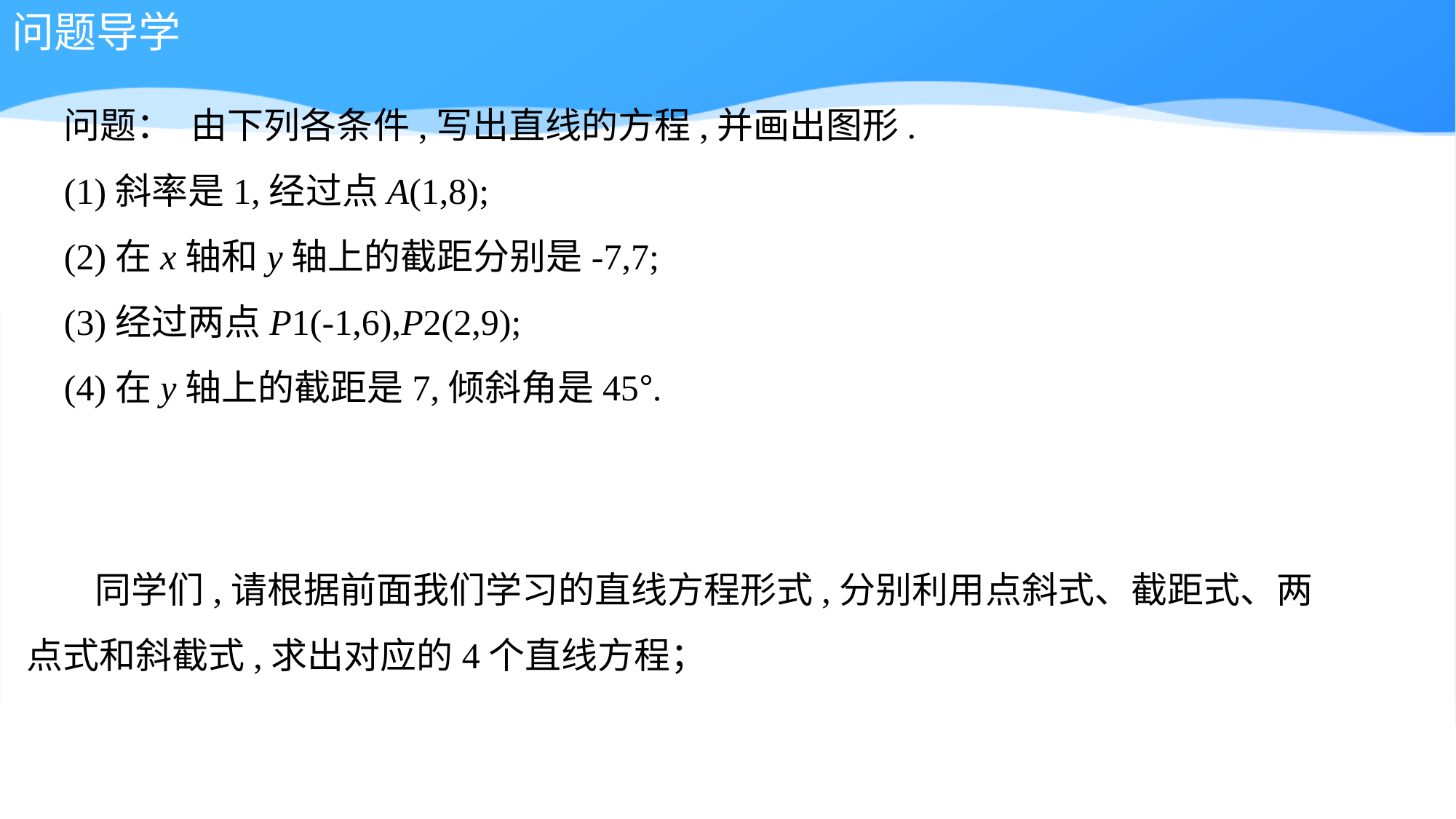

问题导学
问题：  由下列各条件,写出直线的方程,并画出图形.
(1)斜率是1,经过点A(1,8);
(2)在x轴和y轴上的截距分别是-7,7;
(3)经过两点P1(-1,6),P2(2,9);
(4)在y轴上的截距是7,倾斜角是45°.
         同学们,请根据前面我们学习的直线方程形式,分别利用点斜式、截距式、两点式和斜截式,求出对应的4个直线方程；